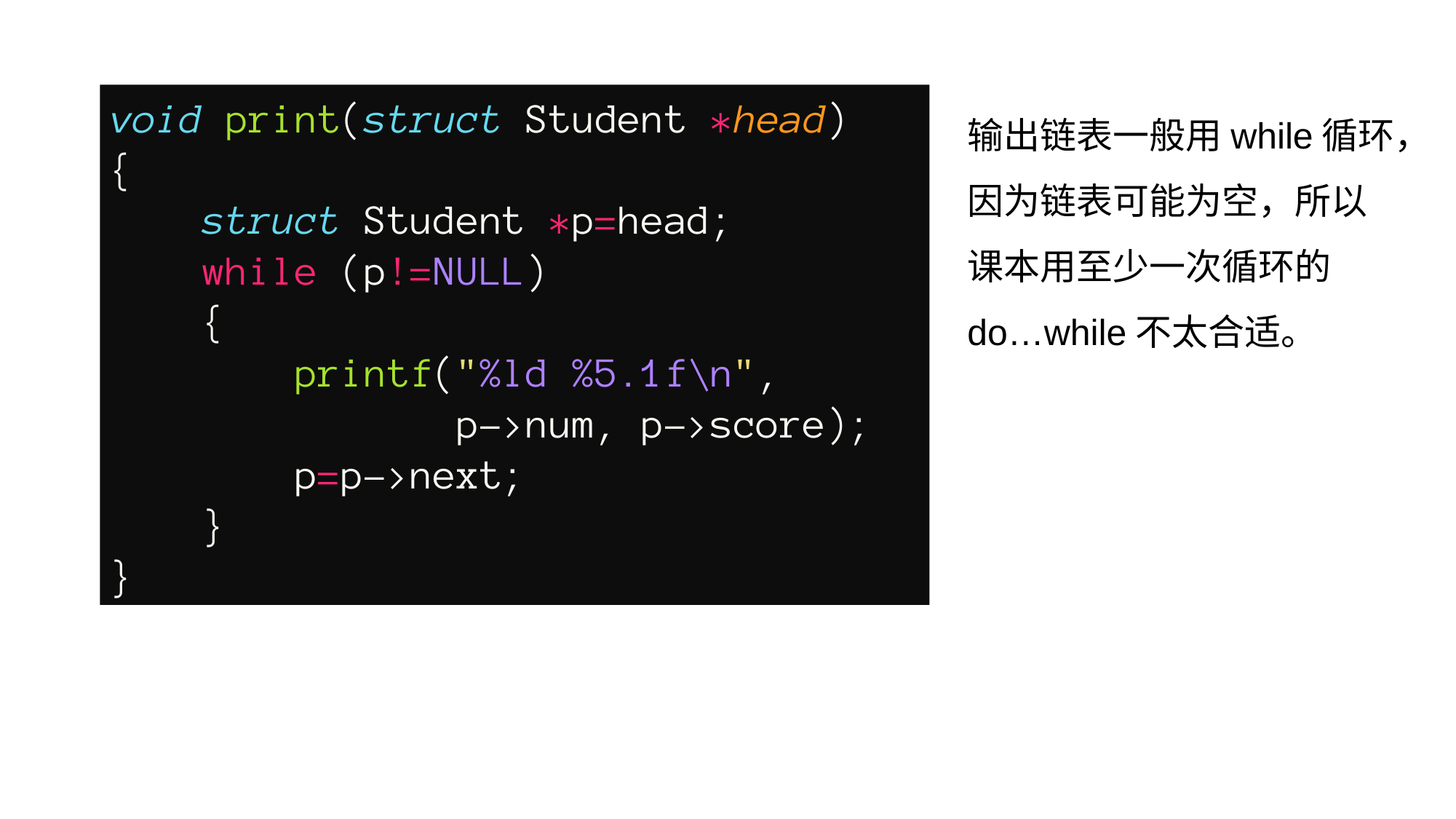

void print(struct Student *head)
{
    struct Student *p=head;
    while (p!=NULL)
    {
        printf("%ld %5.1f\n",
               p->num, p->score);
        p=p->next;
    }
}
输出链表一般用while循环，因为链表可能为空，所以课本用至少一次循环的do…while不太合适。